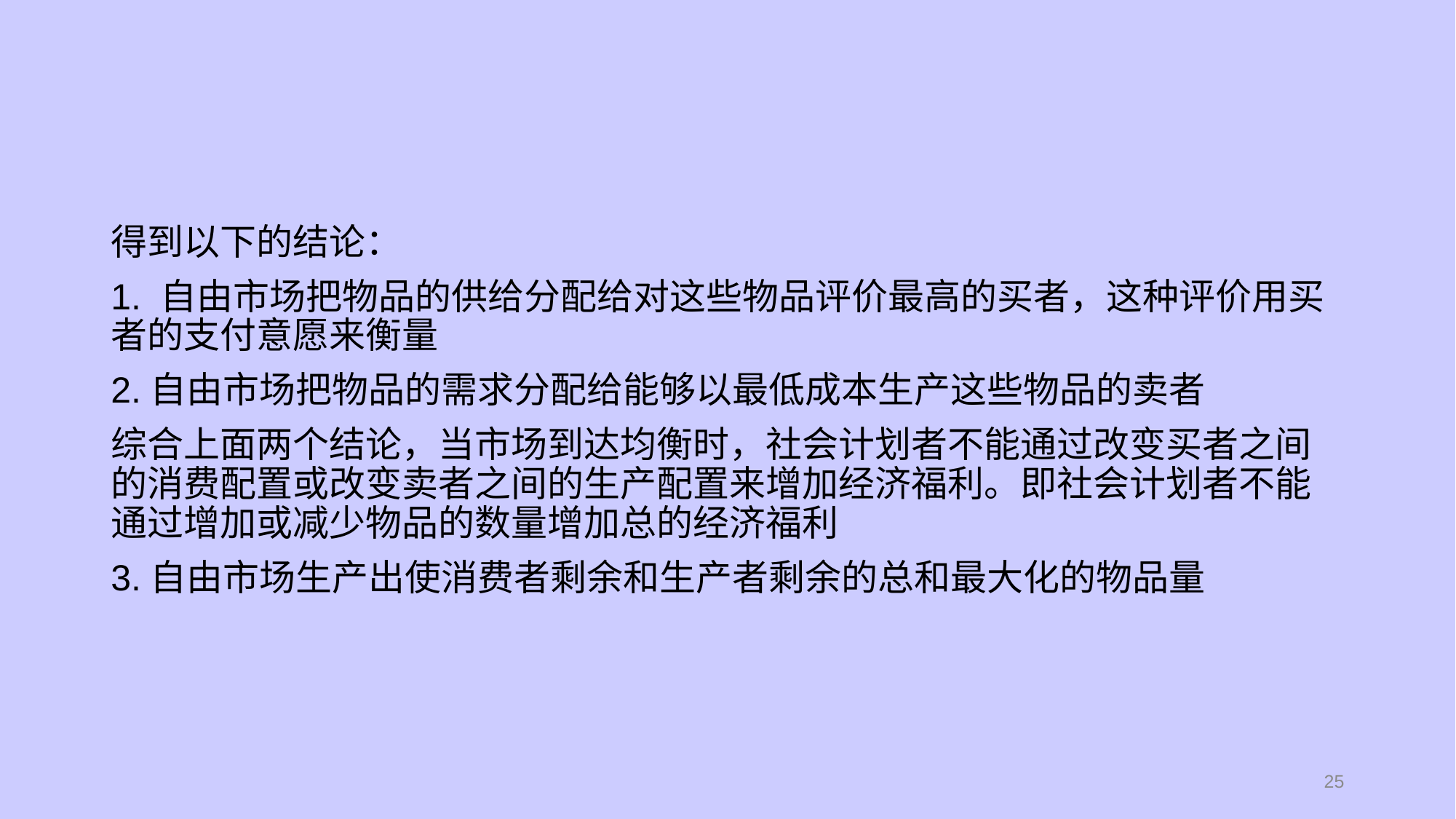

#
得到以下的结论：
1. 自由市场把物品的供给分配给对这些物品评价最高的买者，这种评价用买者的支付意愿来衡量
2.自由市场把物品的需求分配给能够以最低成本生产这些物品的卖者
综合上面两个结论，当市场到达均衡时，社会计划者不能通过改变买者之间的消费配置或改变卖者之间的生产配置来增加经济福利。即社会计划者不能通过增加或减少物品的数量增加总的经济福利
3.自由市场生产出使消费者剩余和生产者剩余的总和最大化的物品量

25